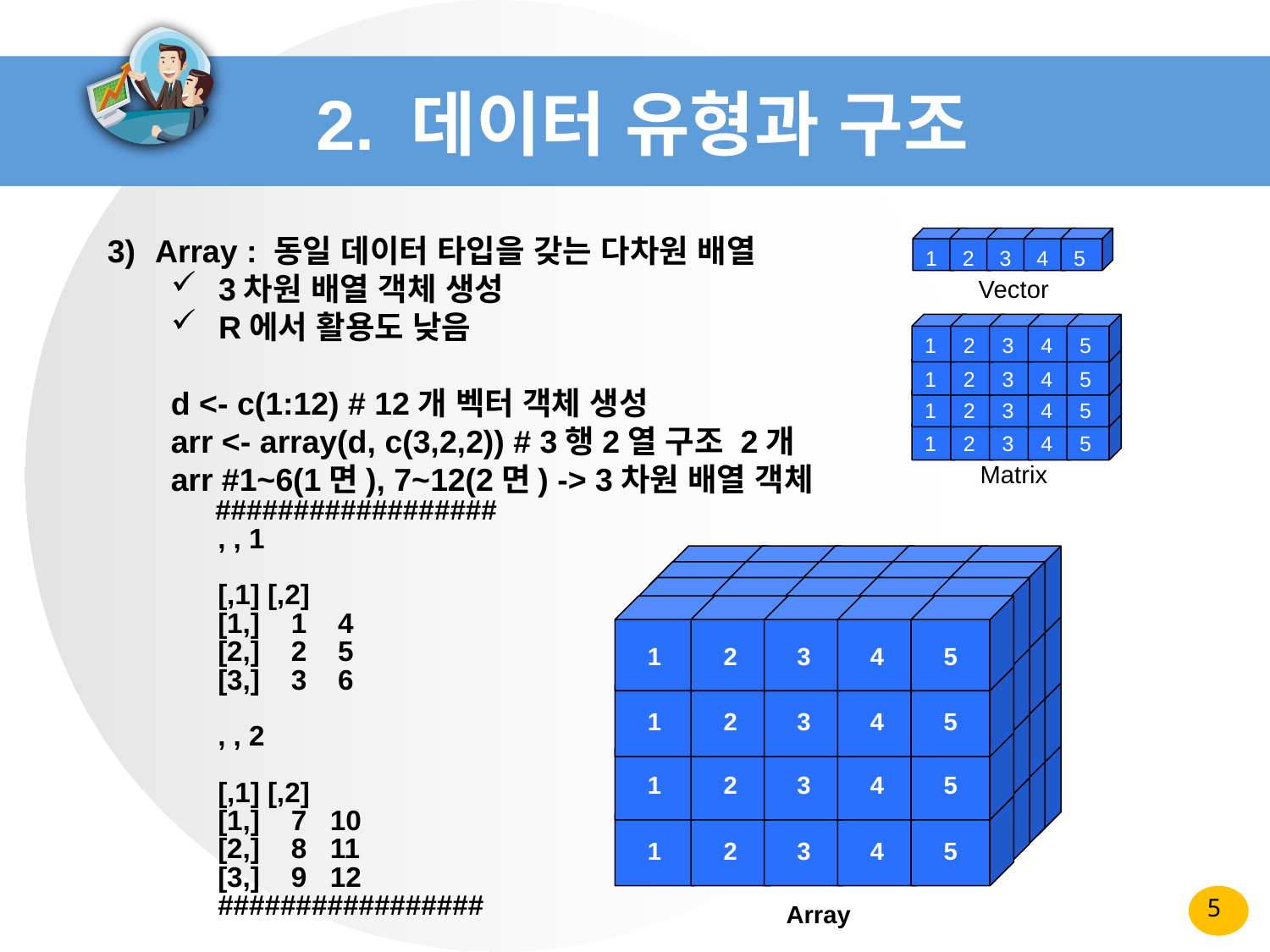

# 2. 데이터 유형과 구조
Array : 동일 데이터 타입을 갖는 다차원 배열
3차원 배열 객체 생성
R에서 활용도 낮음

d <- c(1:12) # 12개 벡터 객체 생성
arr <- array(d, c(3,2,2)) # 3행2열 구조 2개
arr #1~6(1면), 7~12(2면) -> 3차원 배열 객체
     ##################
      , , 1

      [,1] [,2]
      [1,]    1    4
      [2,]    2    5
      [3,]    3    6

      , , 2

      [,1] [,2]
      [1,]    7   10
      [2,]    8   11
      [3,]    9   12
      #################
1
2
3
4
5
Vector
1
2
3
4
5
1
2
3
4
5
1
2
3
4
5
1
2
3
4
5
Matrix
1
2
3
4
5
1
2
3
4
5
1
2
3
4
5
1
2
3
4
5
1
2
3
4
5
1
2
3
4
5
1
2
3
4
5
1
2
3
4
5
1
2
3
4
5
1
2
3
4
5
1
2
3
4
5
1
2
3
4
5
1
2
3
4
5
1
2
3
4
5
1
2
3
4
5
1
2
3
4
5
5
Array